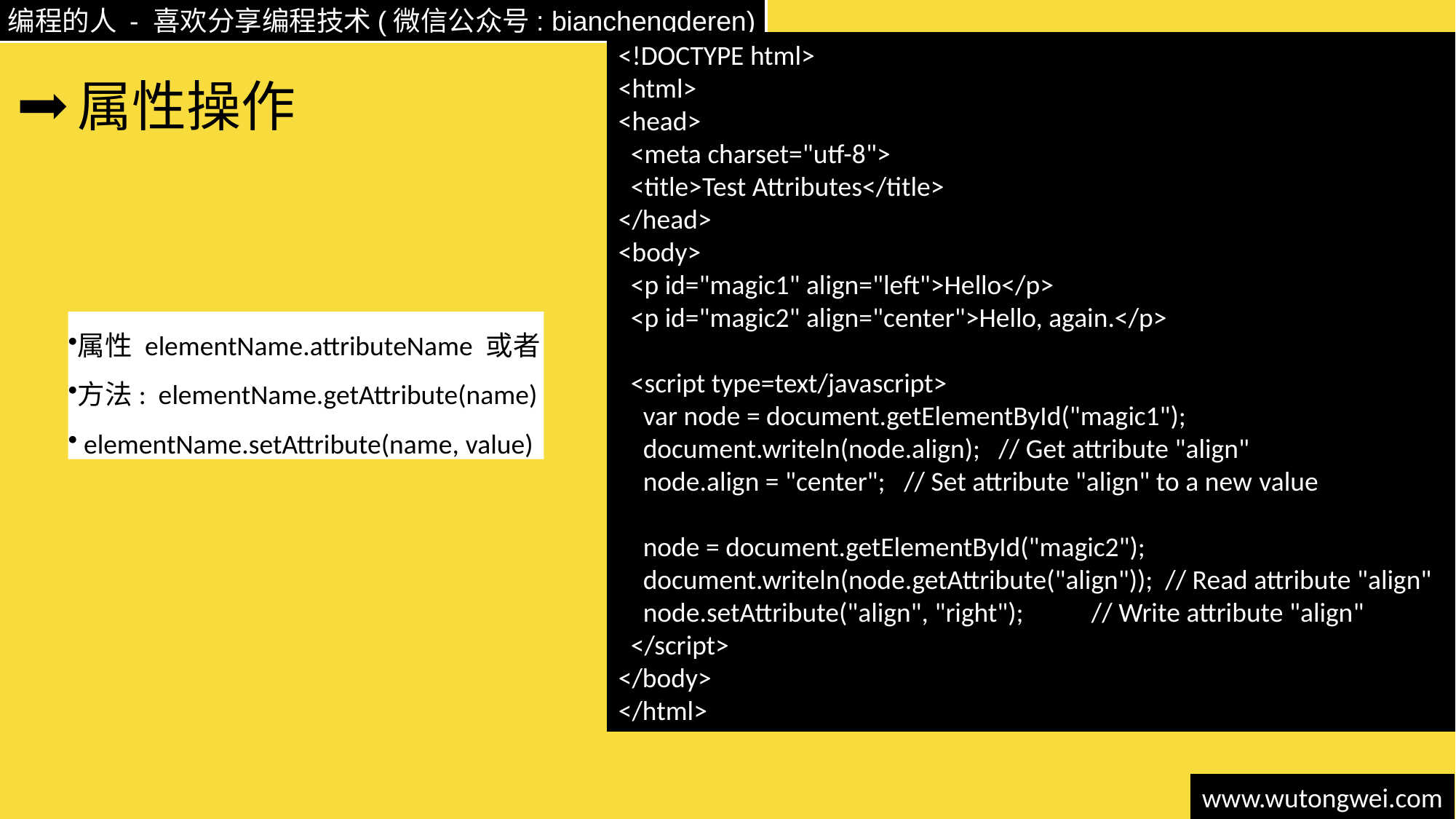

<!DOCTYPE html>
<html>
<head>
  <meta charset="utf-8">
  <title>Test Attributes</title>
</head>
<body>
  <p id="magic1" align="left">Hello</p>
  <p id="magic2" align="center">Hello, again.</p>

  <script type=text/javascript>
    var node = document.getElementById("magic1");
    document.writeln(node.align);   // Get attribute "align"
    node.align = "center";   // Set attribute "align" to a new value

    node = document.getElementById("magic2");
    document.writeln(node.getAttribute("align"));  // Read attribute "align"
    node.setAttribute("align", "right");           // Write attribute "align"
  </script>
</body>
</html>
# 属性操作
属性 elementName.attributeName 或者
方法:  elementName.getAttribute(name)
 elementName.setAttribute(name, value)